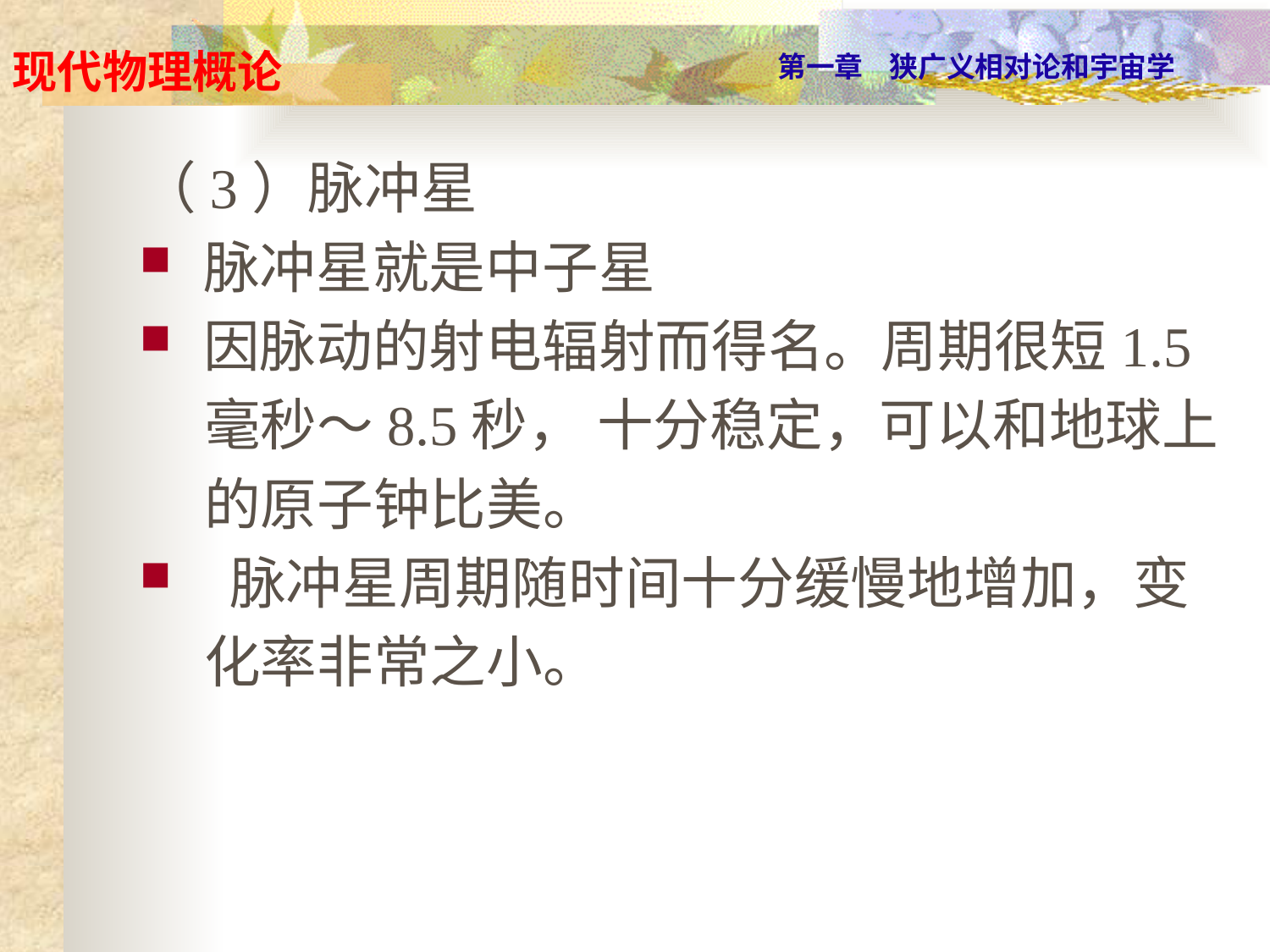

（3）脉冲星
脉冲星就是中子星
因脉动的射电辐射而得名。周期很短1.5
    毫秒～8.5秒， 十分稳定，可以和地球上
    的原子钟比美。
 脉冲星周期随时间十分缓慢地增加，变
    化率非常之小。